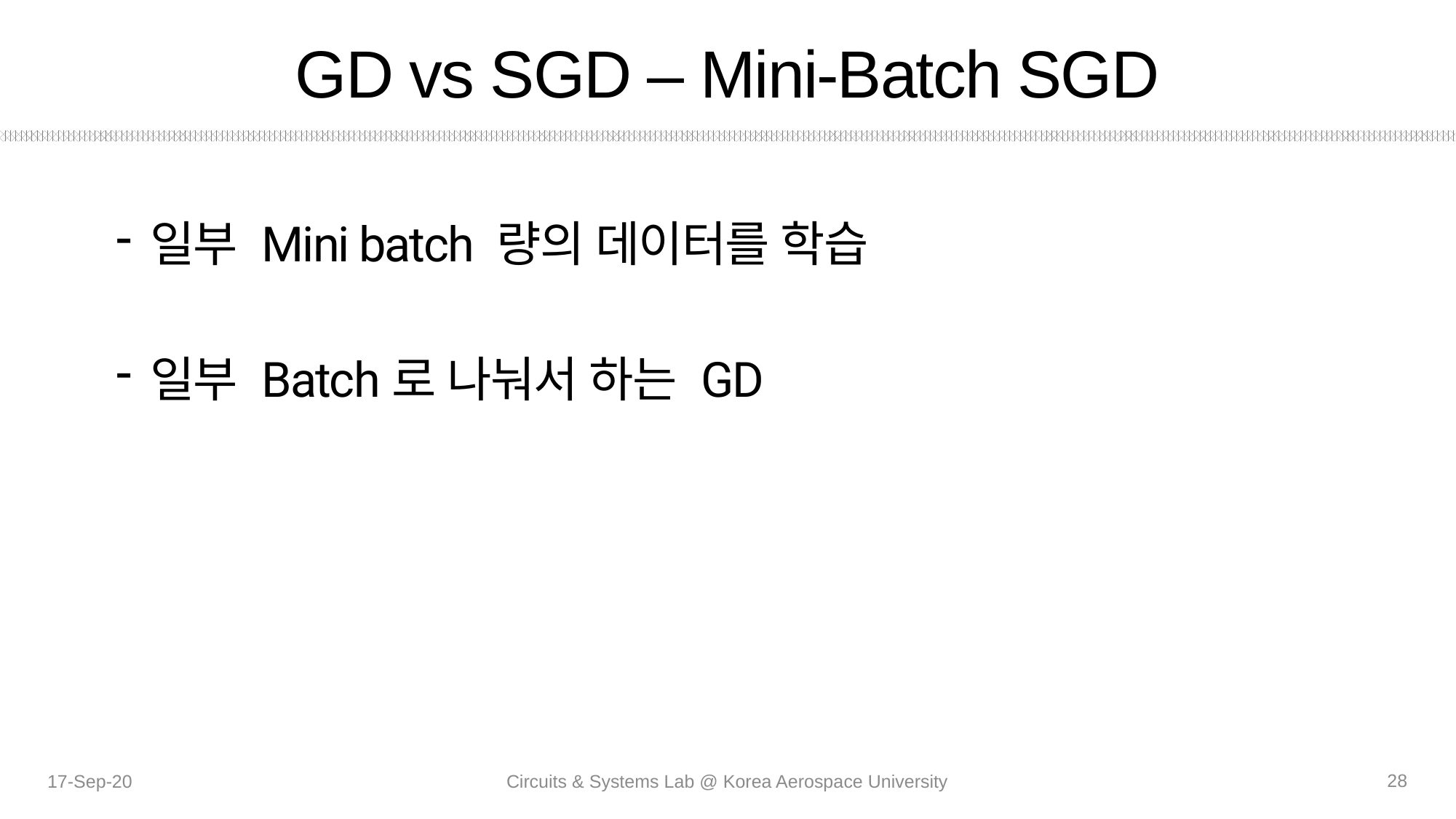

# GD vs SGD – Mini-Batch SGD
일부 Mini batch 량의 데이터를 학습

일부 Batch로 나눠서 하는 GD
28
17-Sep-20
Circuits & Systems Lab @ Korea Aerospace University